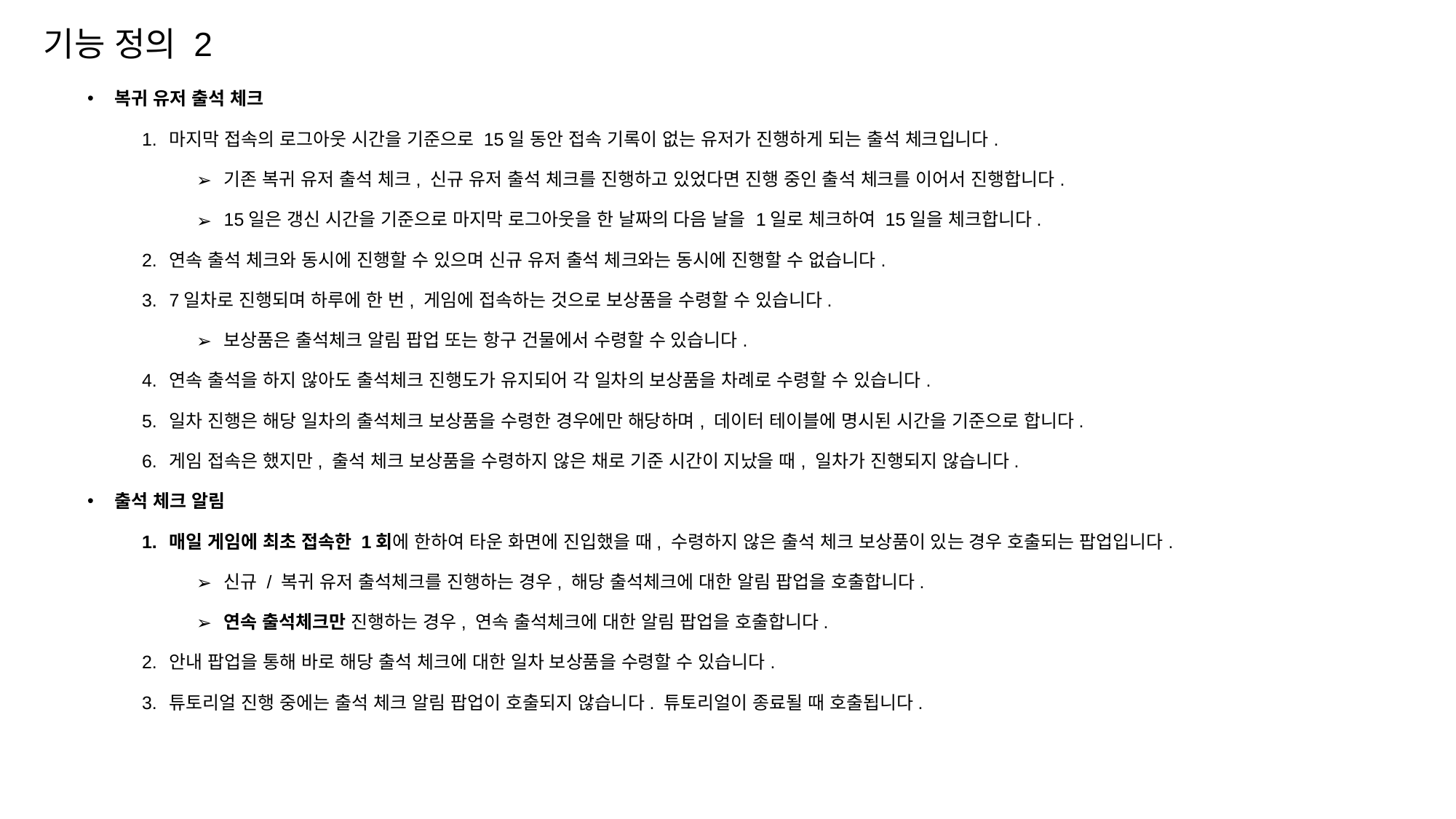

기능 정의 2
복귀 유저 출석 체크
마지막 접속의 로그아웃 시간을 기준으로 15일 동안 접속 기록이 없는 유저가 진행하게 되는 출석 체크입니다.
기존 복귀 유저 출석 체크, 신규 유저 출석 체크를 진행하고 있었다면 진행 중인 출석 체크를 이어서 진행합니다.
15일은 갱신 시간을 기준으로 마지막 로그아웃을 한 날짜의 다음 날을 1일로 체크하여 15일을 체크합니다.
연속 출석 체크와 동시에 진행할 수 있으며 신규 유저 출석 체크와는 동시에 진행할 수 없습니다.
7일차로 진행되며 하루에 한 번, 게임에 접속하는 것으로 보상품을 수령할 수 있습니다.
보상품은 출석체크 알림 팝업 또는 항구 건물에서 수령할 수 있습니다.
연속 출석을 하지 않아도 출석체크 진행도가 유지되어 각 일차의 보상품을 차례로 수령할 수 있습니다.
일차 진행은 해당 일차의 출석체크 보상품을 수령한 경우에만 해당하며, 데이터 테이블에 명시된 시간을 기준으로 합니다.
게임 접속은 했지만, 출석 체크 보상품을 수령하지 않은 채로 기준 시간이 지났을 때, 일차가 진행되지 않습니다.
출석 체크 알림
매일 게임에 최초 접속한 1회에 한하여 타운 화면에 진입했을 때, 수령하지 않은 출석 체크 보상품이 있는 경우 호출되는 팝업입니다.
신규 / 복귀 유저 출석체크를 진행하는 경우, 해당 출석체크에 대한 알림 팝업을 호출합니다.
연속 출석체크만 진행하는 경우, 연속 출석체크에 대한 알림 팝업을 호출합니다.
안내 팝업을 통해 바로 해당 출석 체크에 대한 일차 보상품을 수령할 수 있습니다.
튜토리얼 진행 중에는 출석 체크 알림 팝업이 호출되지 않습니다. 튜토리얼이 종료될 때 호출됩니다.